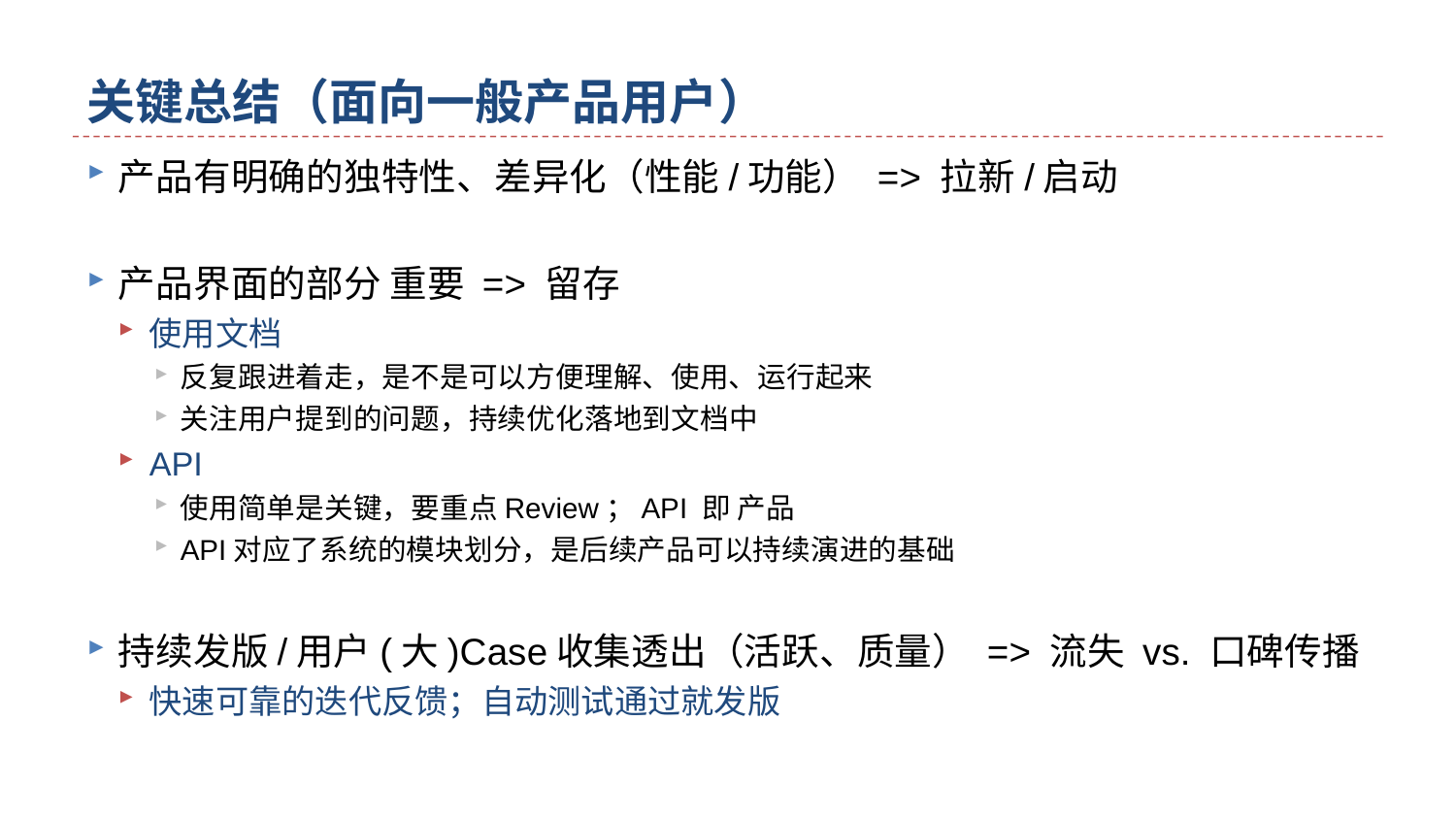

# 关键总结（面向一般产品用户）
产品有明确的独特性、差异化（性能/功能） => 拉新/启动

产品界面的部分 重要 => 留存
使用文档
反复跟进着走，是不是可以方便理解、使用、运行起来
关注用户提到的问题，持续优化落地到文档中
API
使用简单是关键，要重点Review；API 即 产品
API对应了系统的模块划分，是后续产品可以持续演进的基础

持续发版/用户(大)Case收集透出（活跃、质量） => 流失 vs. 口碑传播
快速可靠的迭代反馈；自动测试通过就发版